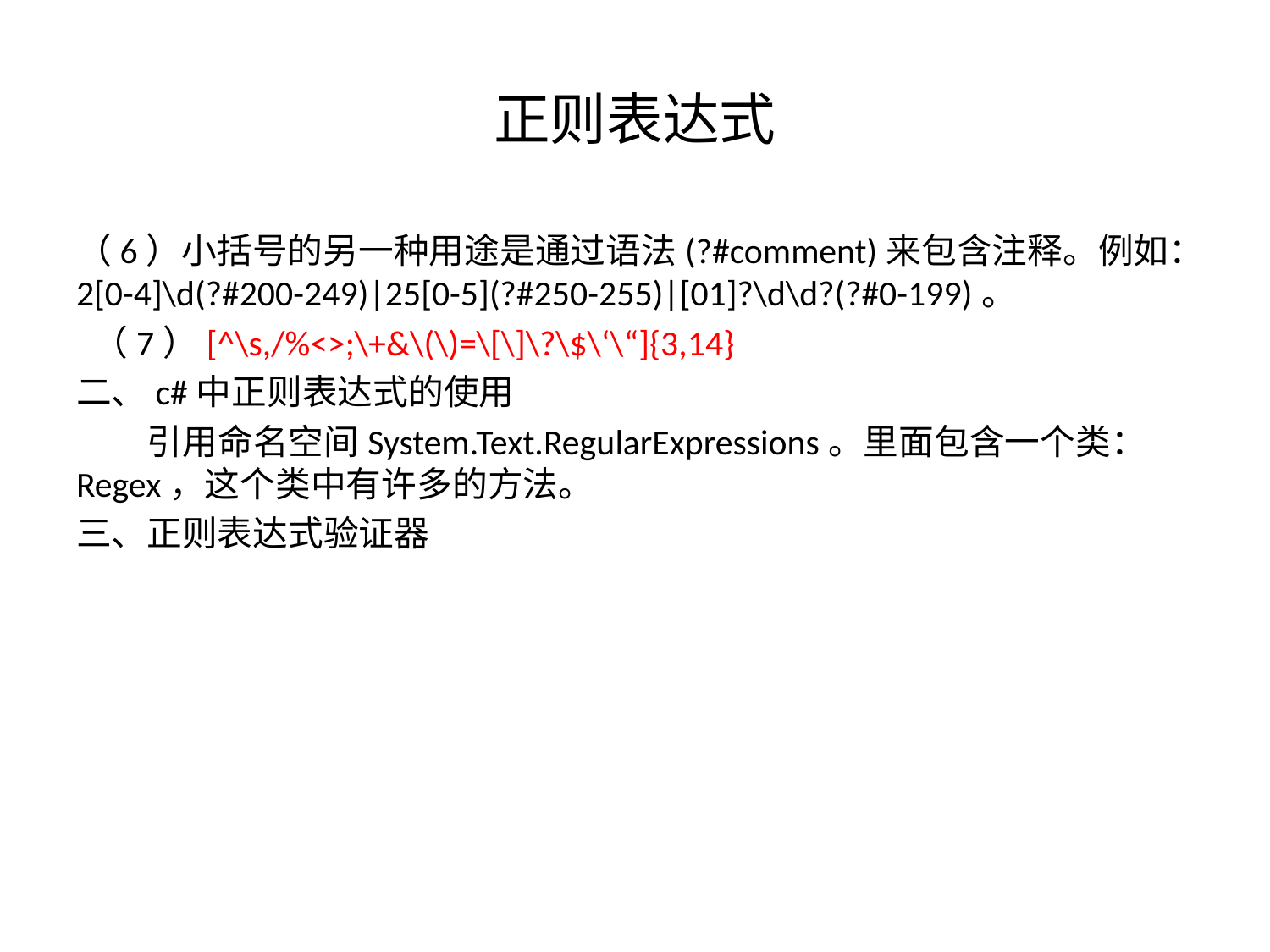

# 正则表达式
（6）小括号的另一种用途是通过语法(?#comment)来包含注释。例如：2[0-4]\d(?#200-249)|25[0-5](?#250-255)|[01]?\d\d?(?#0-199)。
 （7）[^\s,/%<>;\+&\(\)=\[\]\?\$\‘\“]{3,14}
二、c#中正则表达式的使用
        引用命名空间System.Text.RegularExpressions。里面包含一个类：Regex，这个类中有许多的方法。
三、正则表达式验证器